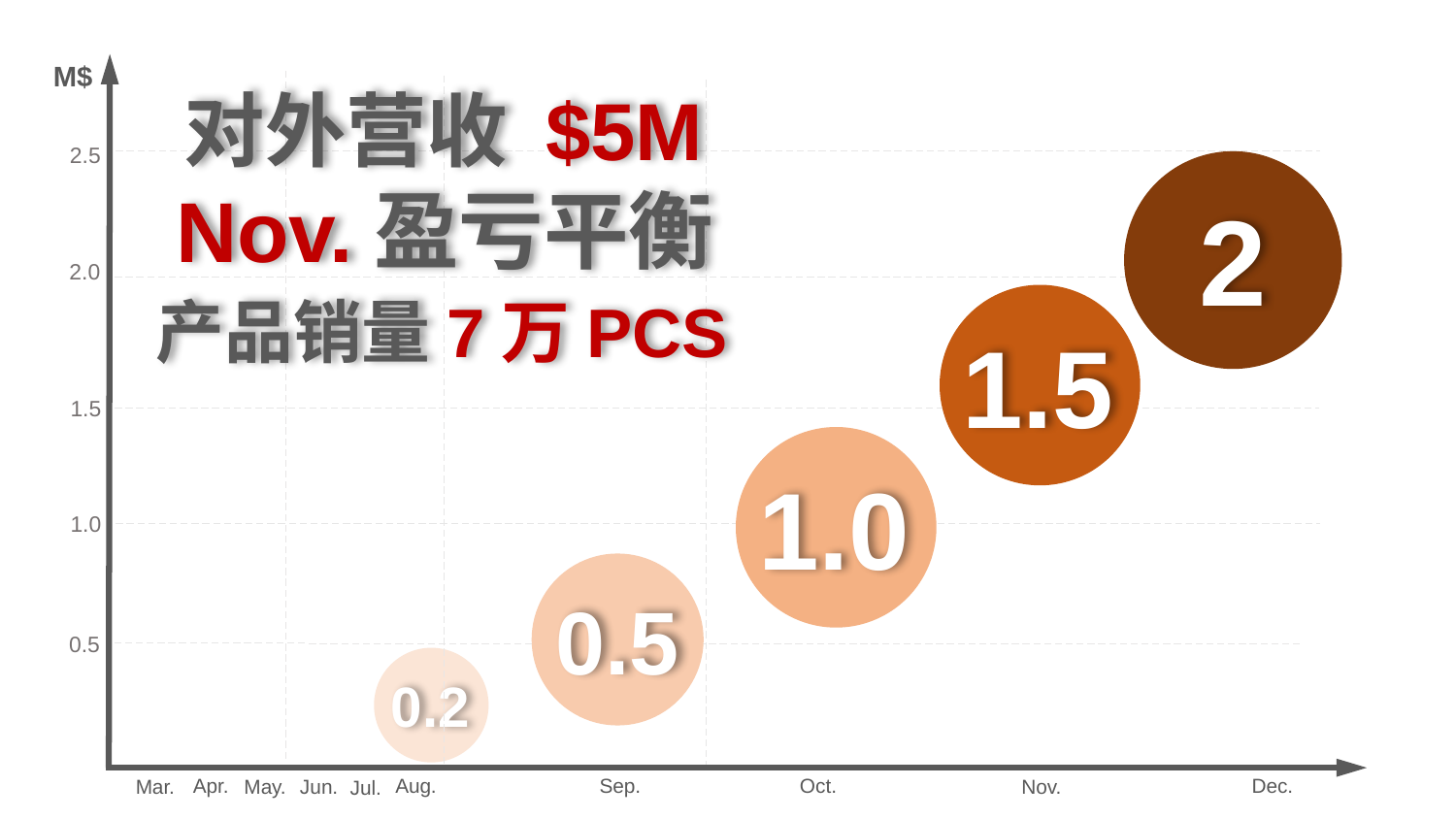

对外营收 $5M
M$
Aug.
Sep.
Oct.
Dec.
Apr.
Mar.
May.
Nov.
Jun.
Jul.
Nov.盈亏平衡
2.5

2
产品销量7万PCS
2.0

1.5
1.5

1.0
1.0

0.5
0.5

0.2